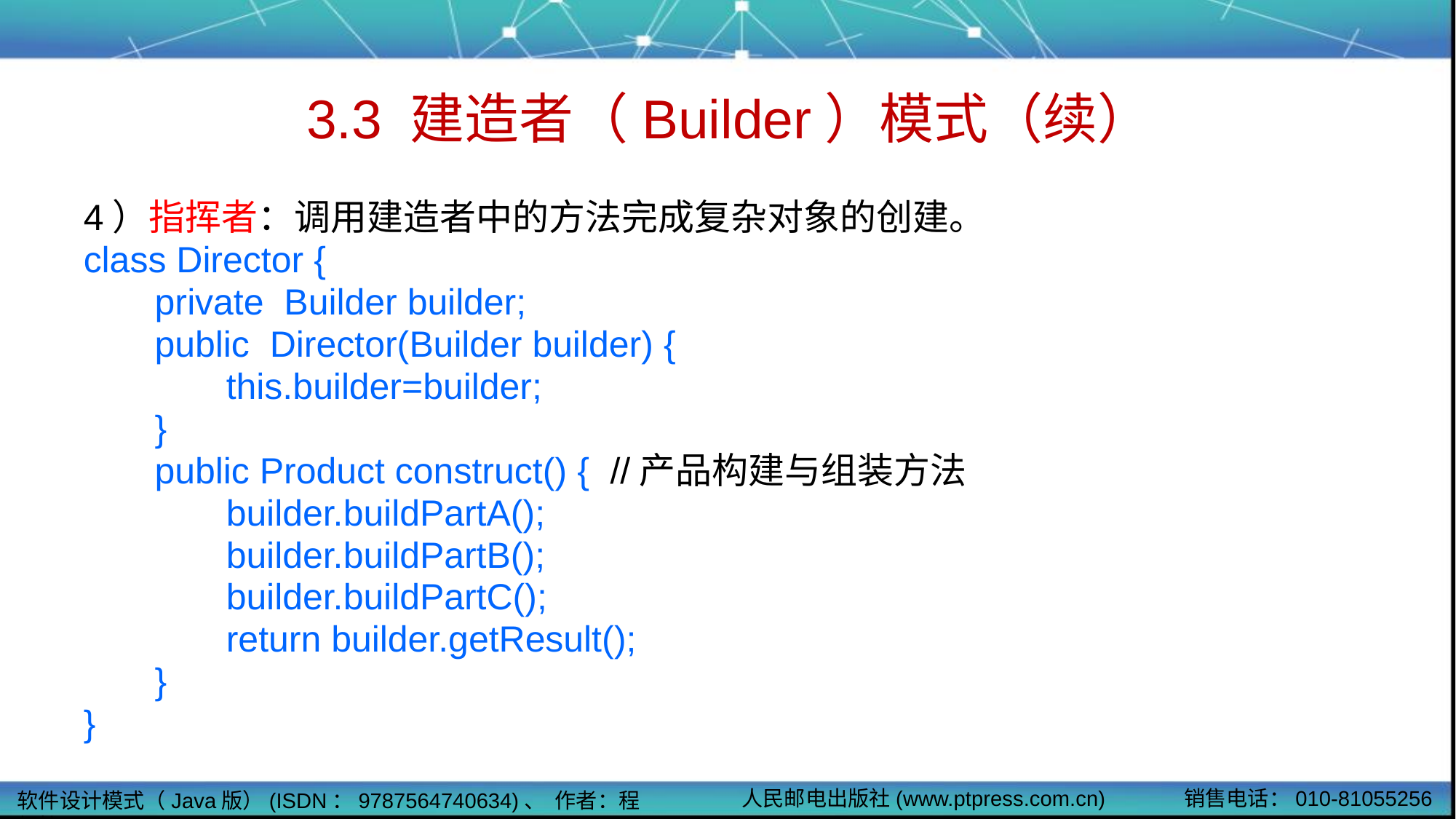

# 3.3 建造者（Builder）模式（续）
4）指挥者：调用建造者中的方法完成复杂对象的创建。
class Director {
       private  Builder builder;
       public  Director(Builder builder) {
              this.builder=builder;
       }
       public Product construct() {  //产品构建与组装方法
              builder.buildPartA();
              builder.buildPartB();
              builder.buildPartC();
              return builder.getResult();
       }
}
人民邮电出版社(www.ptpress.com.cn)
销售电话：010-81055256
软件设计模式（Java版）(ISDN：9787564740634)、  作者：程细柱